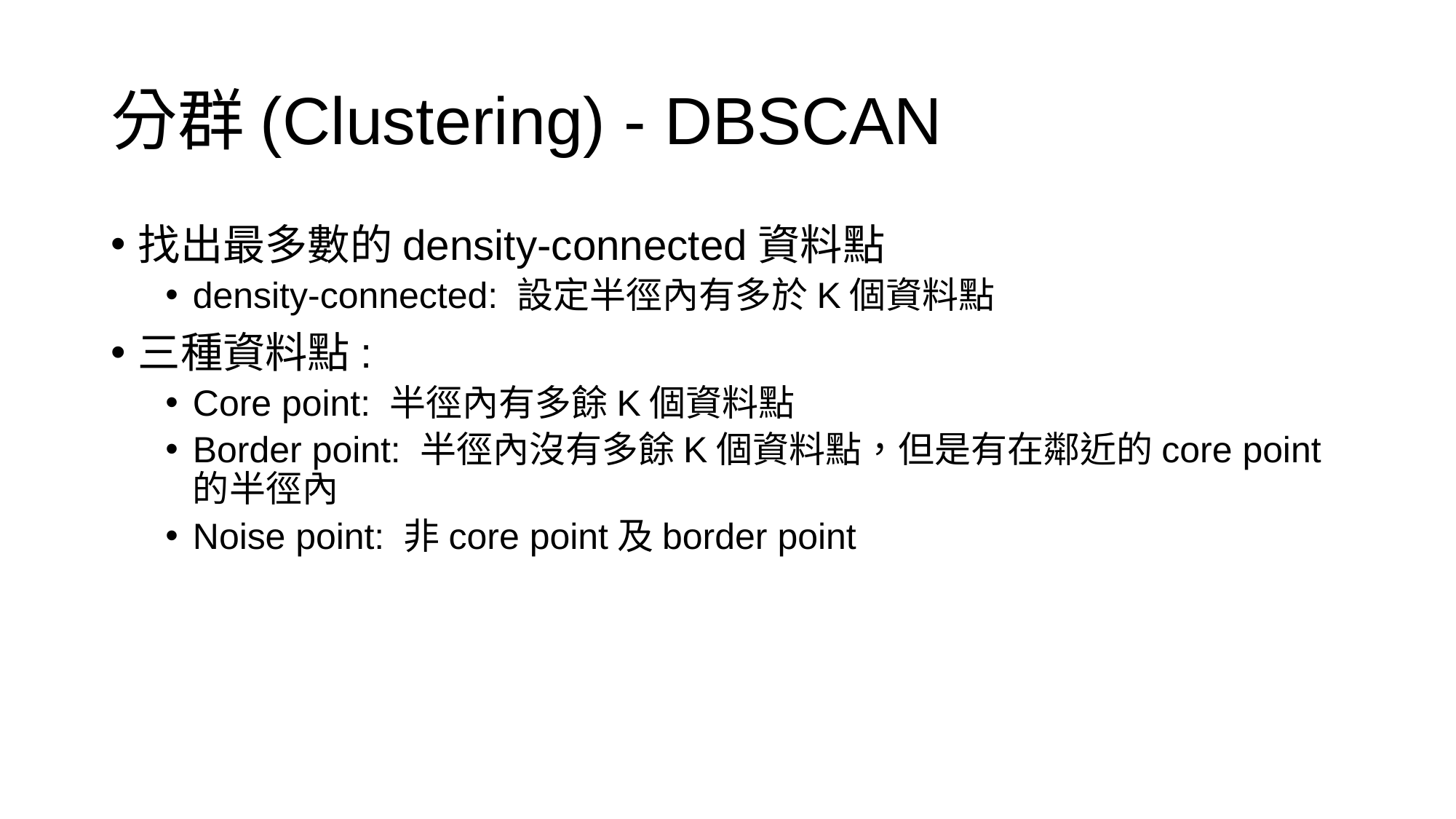

# 分群(Clustering) - DBSCAN
找出最多數的density-connected資料點
density-connected: 設定半徑內有多於K個資料點
三種資料點:
Core point: 半徑內有多餘K個資料點
Border point: 半徑內沒有多餘K個資料點，但是有在鄰近的core point的半徑內
Noise point: 非core point及border point